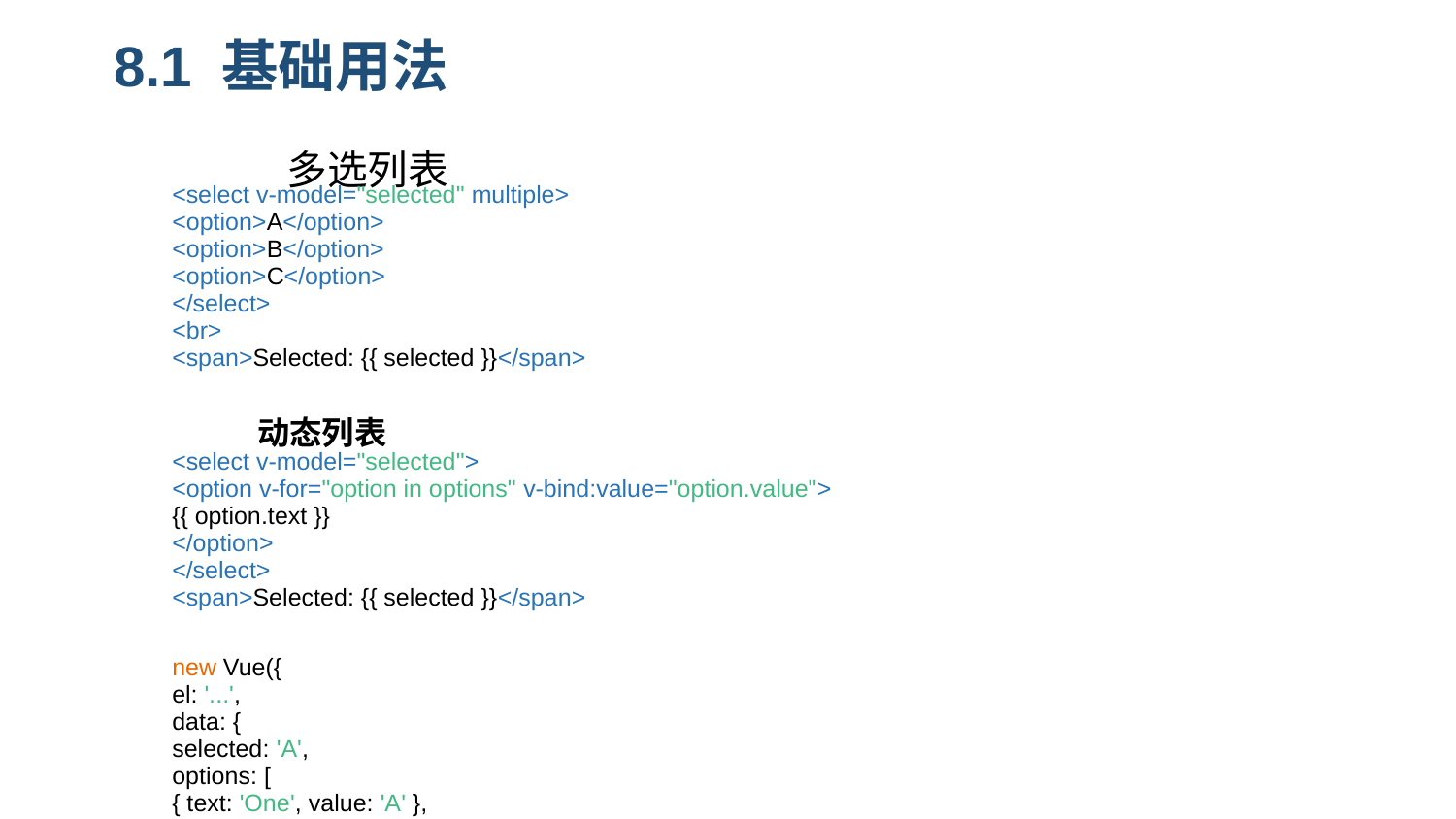

# 8.1 基础用法
	多选列表

	动态列表
| <select v-model="selected" multiple> <option>A</option> <option>B</option> <option>C</option> </select> <br> <span>Selected: {{ selected }}</span> |
| --- |
| <select v-model="selected"> <option v-for="option in options" v-bind:value="option.value"> {{ option.text }} </option> </select> <span>Selected: {{ selected }}</span> |
| --- |
| new Vue({ el: '...', data: { selected: 'A', options: [ { text: 'One', value: 'A' }, { text: 'Two', value: 'B' }, { text: 'Three', value: 'C' } ] } }) |
| --- |
68